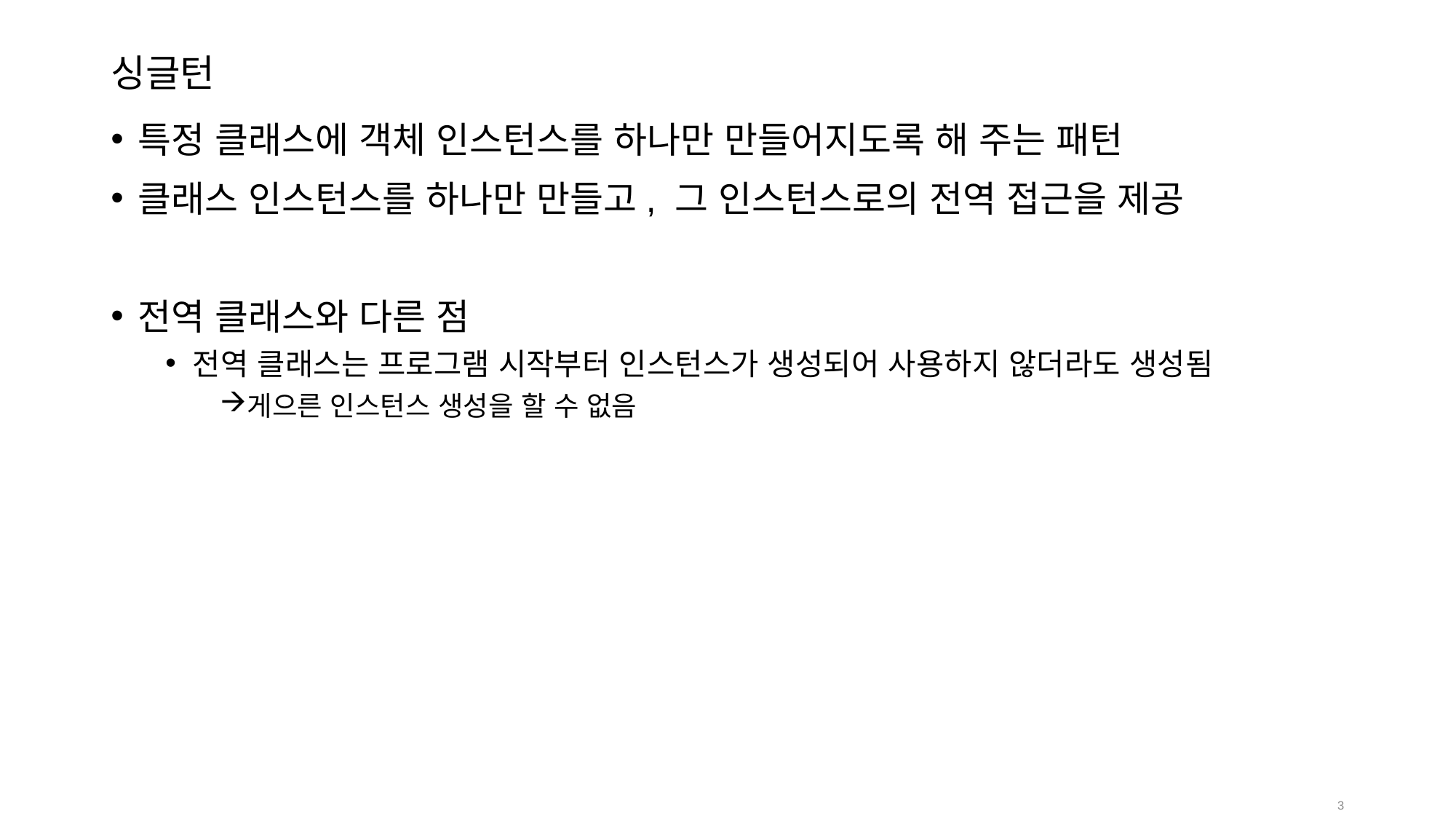

# 싱글턴
특정 클래스에 객체 인스턴스를 하나만 만들어지도록 해 주는 패턴
클래스 인스턴스를 하나만 만들고, 그 인스턴스로의 전역 접근을 제공

전역 클래스와 다른 점
전역 클래스는 프로그램 시작부터 인스턴스가 생성되어 사용하지 않더라도 생성됨
게으른 인스턴스 생성을 할 수 없음

3